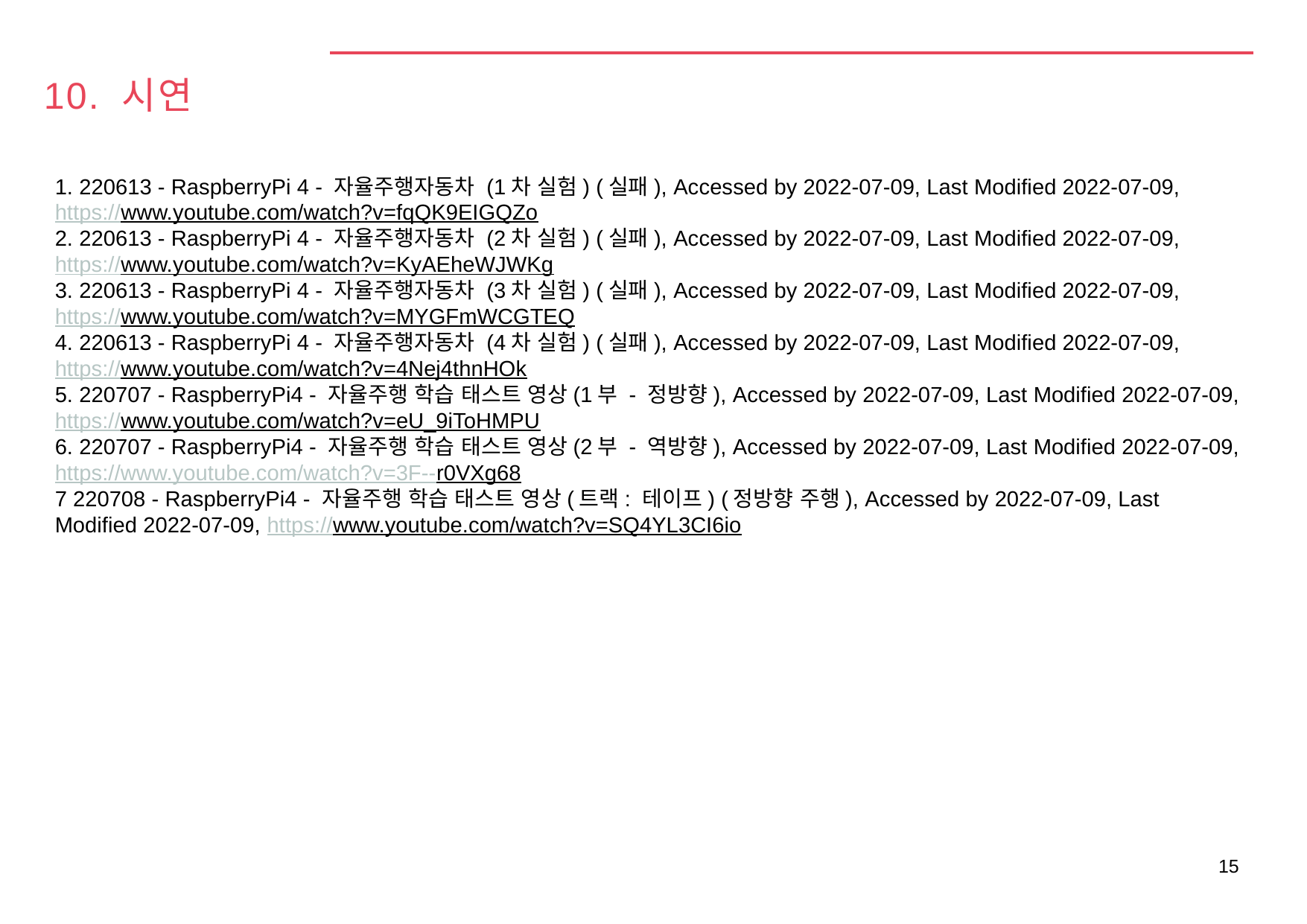

# 10. 시연
1. 220613 - RaspberryPi 4 - 자율주행자동차 (1차 실험) (실패), Accessed by 2022-07-09, Last Modified 2022-07-09, https://www.youtube.com/watch?v=fqQK9EIGQZo
2. 220613 - RaspberryPi 4 - 자율주행자동차 (2차 실험) (실패), Accessed by 2022-07-09, Last Modified 2022-07-09, https://www.youtube.com/watch?v=KyAEheWJWKg
3. 220613 - RaspberryPi 4 - 자율주행자동차 (3차 실험) (실패), Accessed by 2022-07-09, Last Modified 2022-07-09, https://www.youtube.com/watch?v=MYGFmWCGTEQ
4. 220613 - RaspberryPi 4 - 자율주행자동차 (4차 실험) (실패), Accessed by 2022-07-09, Last Modified 2022-07-09, https://www.youtube.com/watch?v=4Nej4thnHOk
5. 220707 - RaspberryPi4 - 자율주행 학습 태스트 영상(1부 - 정방향), Accessed by 2022-07-09, Last Modified 2022-07-09, https://www.youtube.com/watch?v=eU_9iToHMPU
6. 220707 - RaspberryPi4 - 자율주행 학습 태스트 영상(2부 - 역방향), Accessed by 2022-07-09, Last Modified 2022-07-09, https://www.youtube.com/watch?v=3F--r0VXg68
7 220708 - RaspberryPi4 - 자율주행 학습 태스트 영상(트랙: 테이프) (정방향 주행), Accessed by 2022-07-09, Last Modified 2022-07-09, https://www.youtube.com/watch?v=SQ4YL3CI6io
15